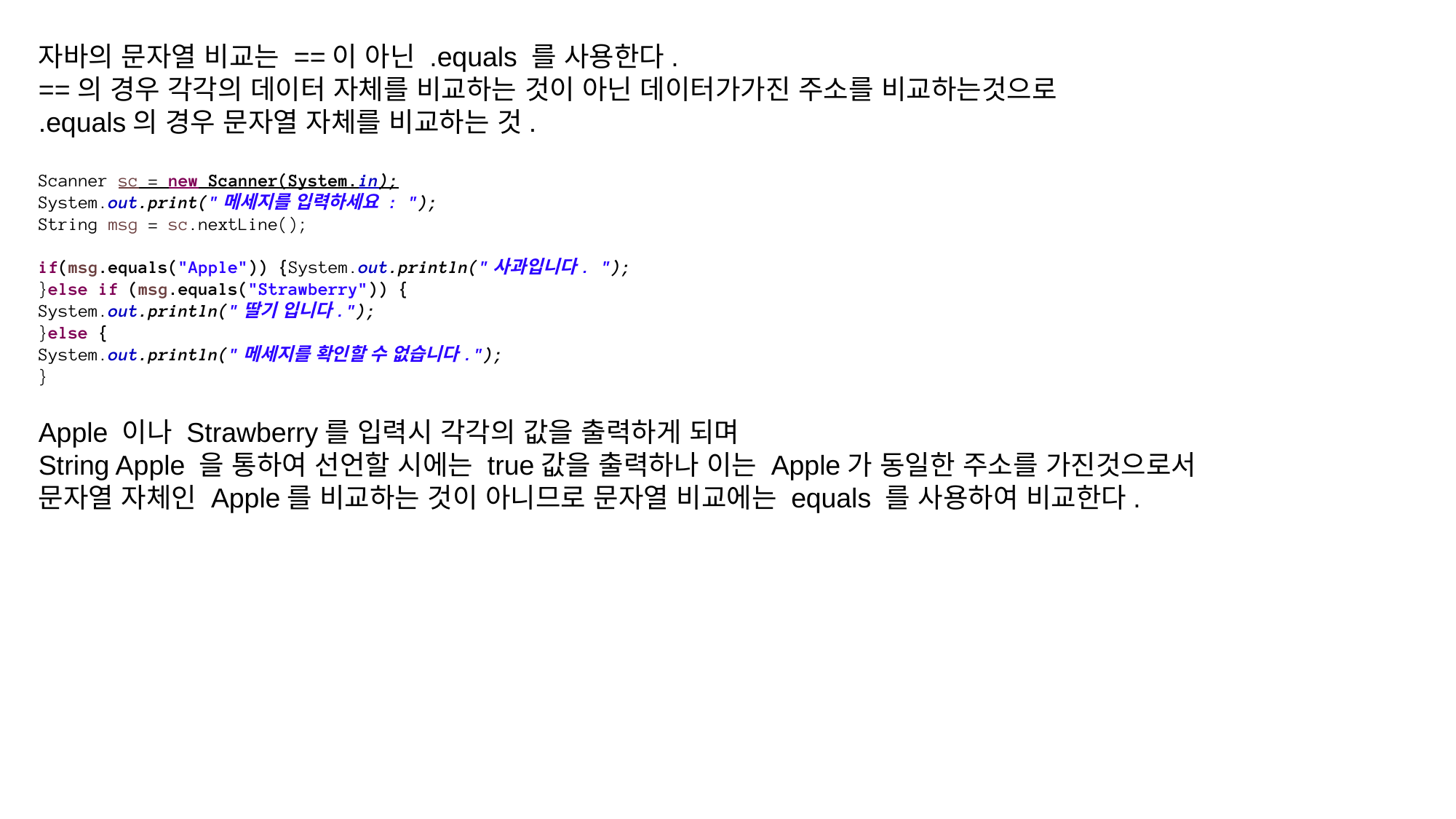

자바의 문자열 비교는 ==이 아닌 .equals 를 사용한다.
==의 경우 각각의 데이터 자체를 비교하는 것이 아닌 데이터가가진 주소를 비교하는것으로
.equals의 경우 문자열 자체를 비교하는 것.
Scanner sc = new Scanner(System.in);
System.out.print("메세지를 입력하세요 : ");
String msg = sc.nextLine();

if(msg.equals("Apple")) {System.out.println("사과입니다. ");
}else if (msg.equals("Strawberry")) {
System.out.println("딸기 입니다.");
}else {
System.out.println("메세지를 확인할 수 없습니다.");
}
Apple 이나 Strawberry를 입력시 각각의 값을 출력하게 되며
String Apple 을 통하여 선언할 시에는 true값을 출력하나 이는 Apple가 동일한 주소를 가진것으로서
문자열 자체인 Apple를 비교하는 것이 아니므로 문자열 비교에는 equals 를 사용하여 비교한다.